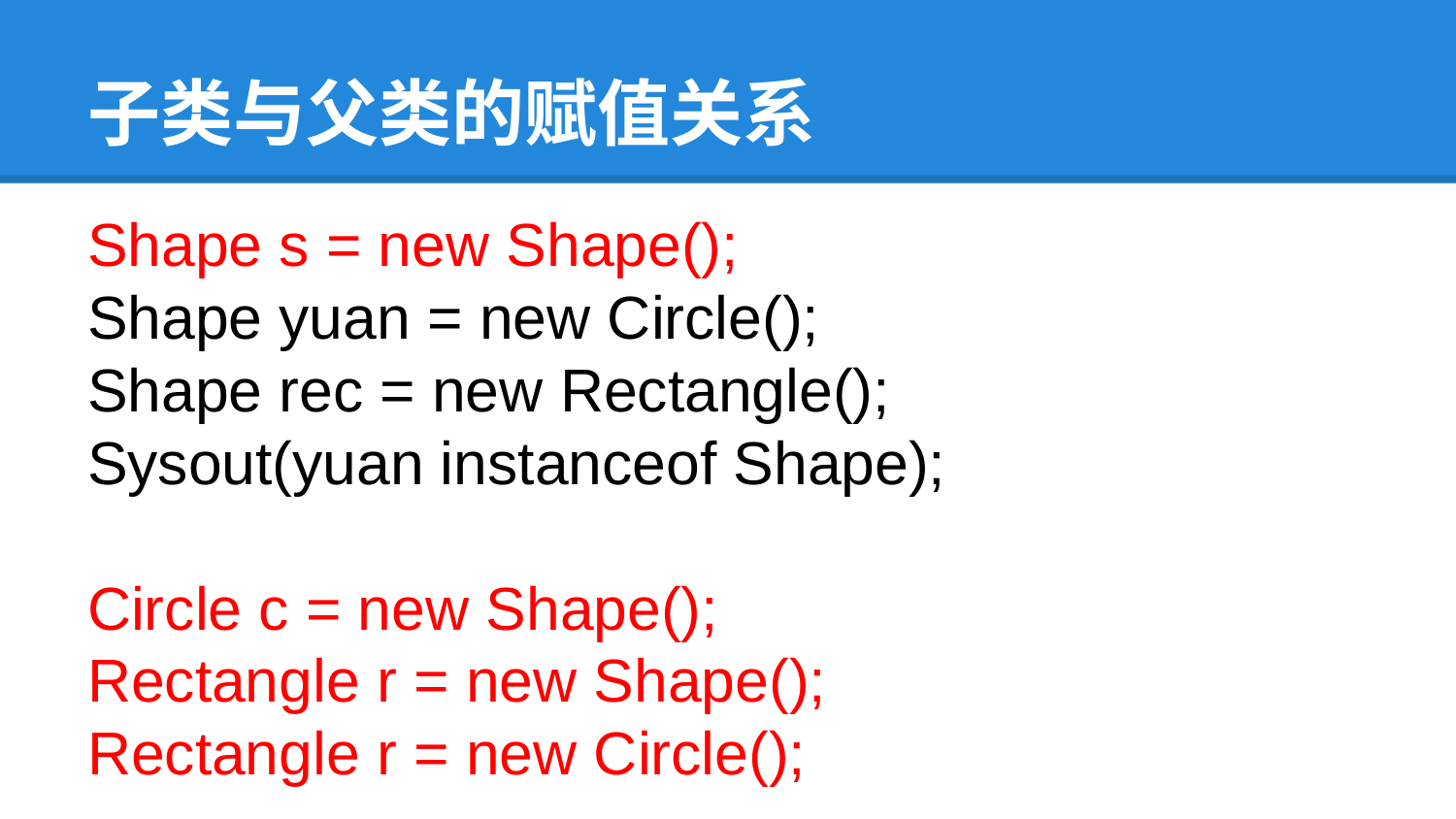

# 子类与父类的赋值关系
Shape s = new Shape();
Shape yuan = new Circle();
Shape rec = new Rectangle();
Sysout(yuan instanceof Shape);

Circle c = new Shape();
Rectangle r = new Shape();
Rectangle r = new Circle();